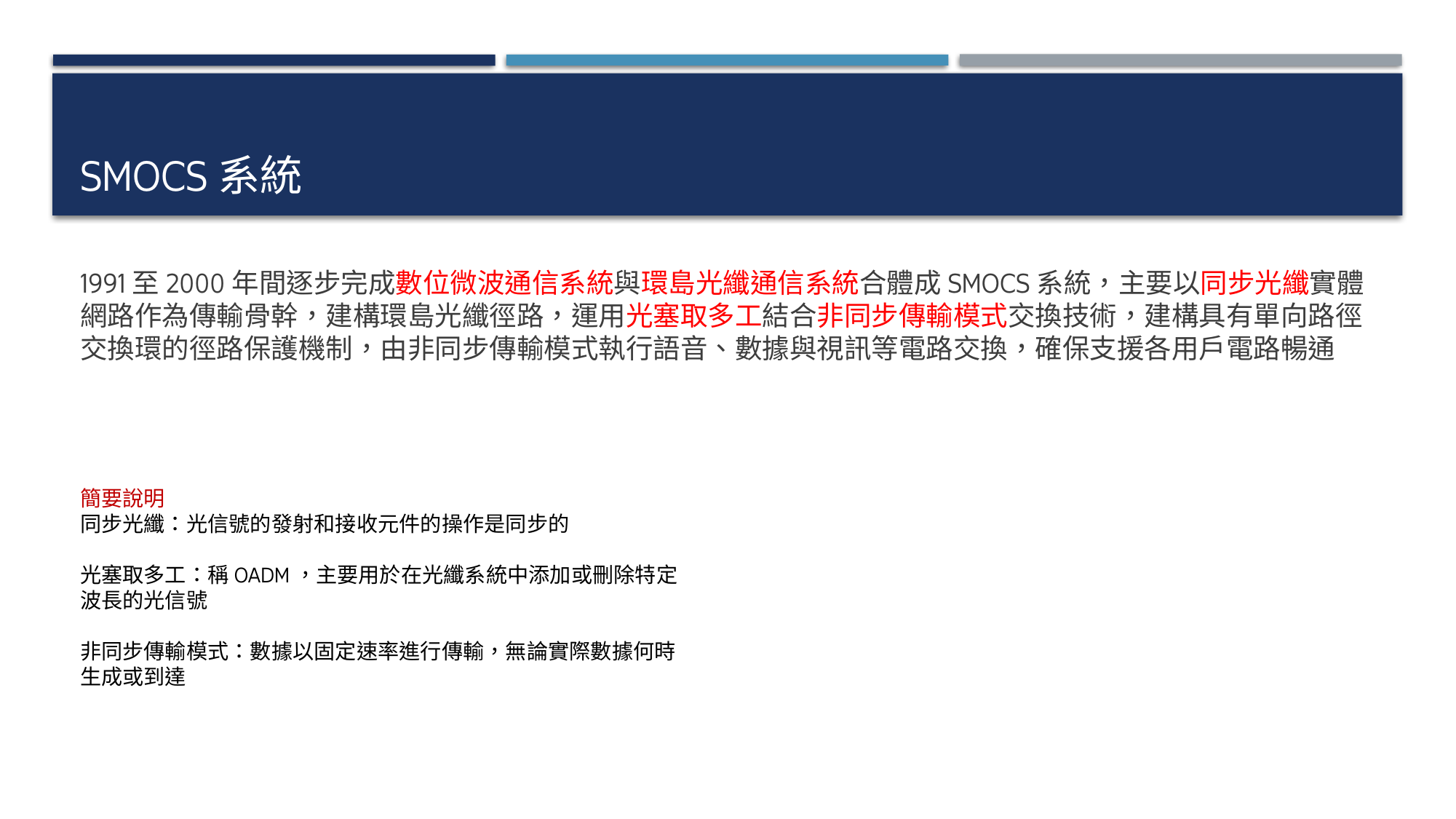

# SMOCS系統
1991至2000年間逐步完成數位微波通信系統與環島光纖通信系統合體成SMOCS系統，主要以同步光纖實體網路作為傳輸骨幹，建構環島光纖徑路，運用光塞取多工結合非同步傳輸模式交換技術，建構具有單向路徑交換環的徑路保護機制，由非同步傳輸模式執行語音、數據與視訊等電路交換，確保支援各用戶電路暢通

簡要說明
同步光纖：光信號的發射和接收元件的操作是同步的

光塞取多工：稱OADM，主要用於在光纖系統中添加或刪除特定波長的光信號

非同步傳輸模式：數據以固定速率進行傳輸，無論實際數據何時生成或到達